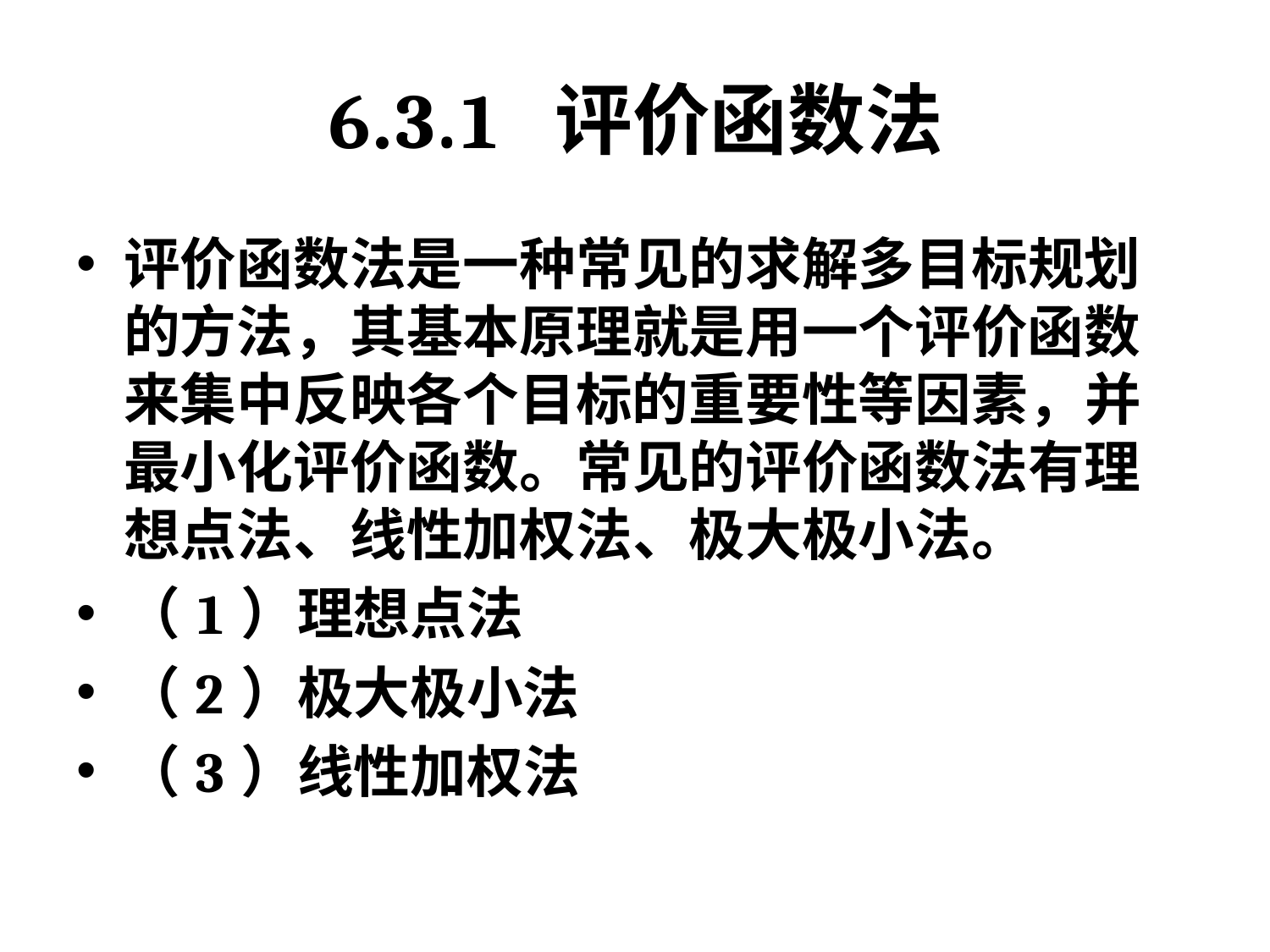

# 6.3.1  评价函数法
评价函数法是一种常见的求解多目标规划的方法，其基本原理就是用一个评价函数来集中反映各个目标的重要性等因素，并最小化评价函数。常见的评价函数法有理想点法、线性加权法、极大极小法。
（1）理想点法
（2）极大极小法
（3）线性加权法